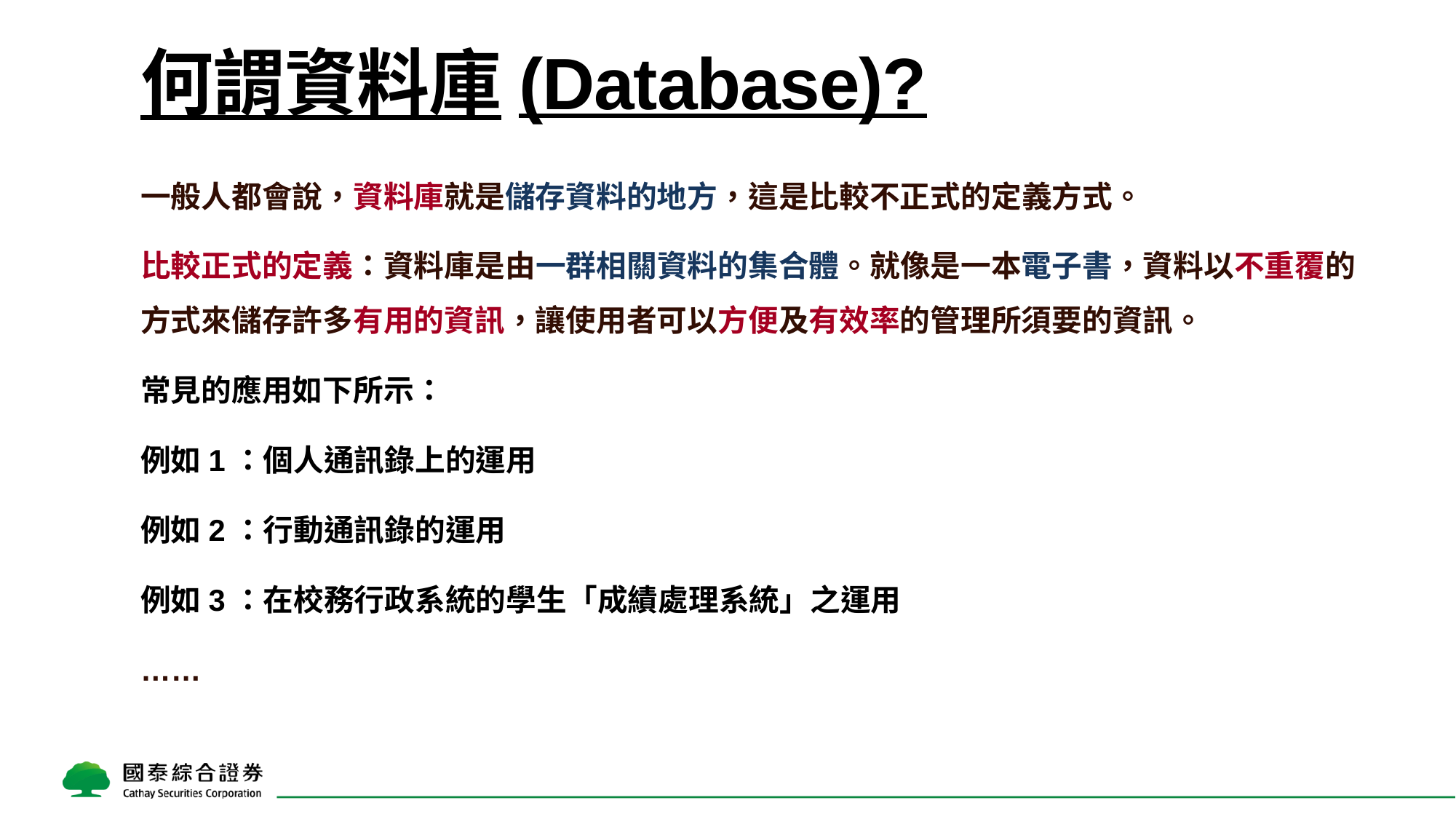

何謂資料庫(Database)?
一般人都會說，資料庫就是儲存資料的地方，這是比較不正式的定義方式。
比較正式的定義：資料庫是由一群相關資料的集合體。就像是一本電子書，資料以不重覆的方式來儲存許多有用的資訊，讓使用者可以方便及有效率的管理所須要的資訊。
常見的應用如下所示：
例如1：個人通訊錄上的運用
例如2：行動通訊錄的運用
例如3：在校務行政系統的學生「成績處理系統」之運用
……